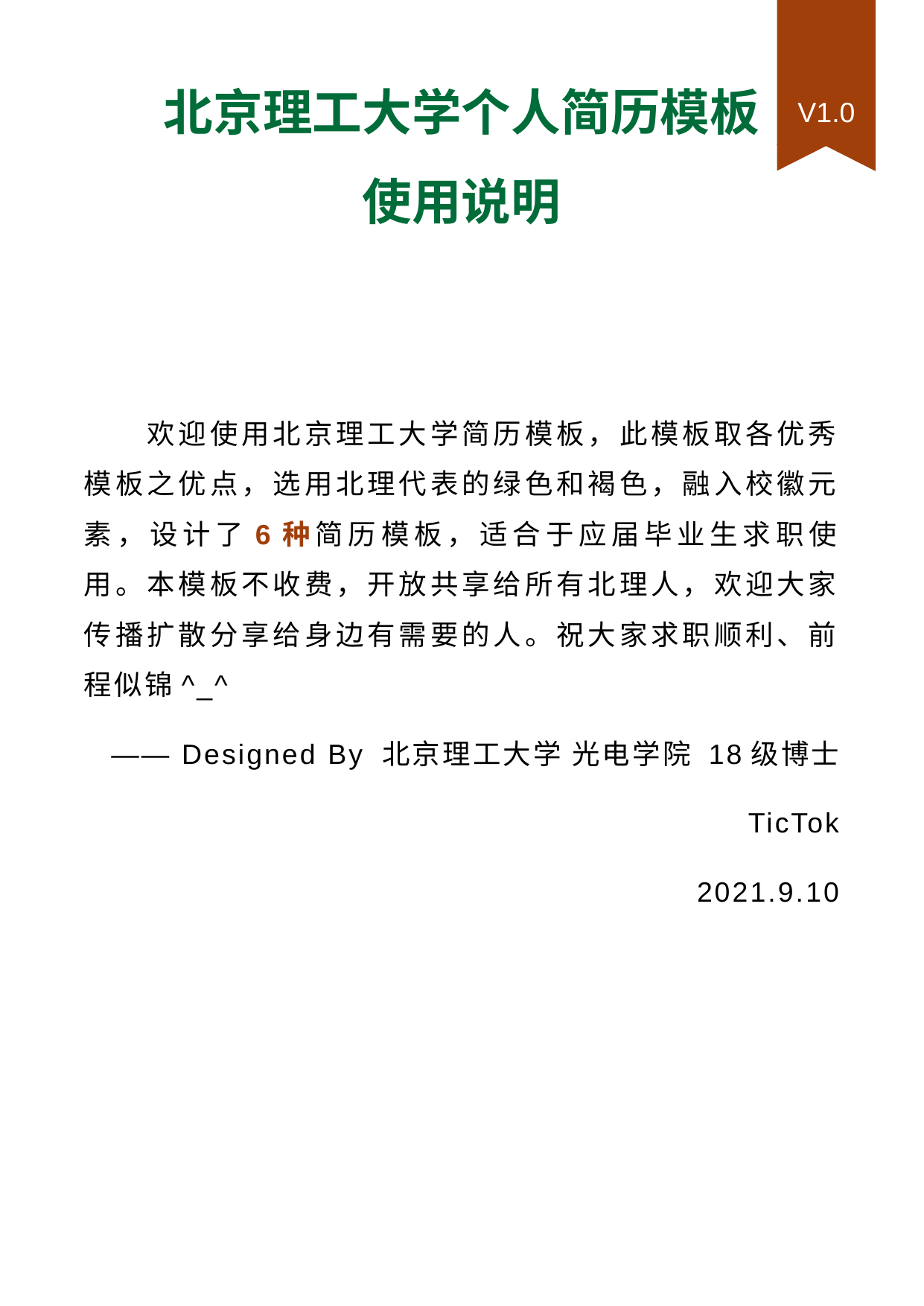

V1.0

北京理工大学个人简历模板
使用说明
　　欢迎使用北京理工大学简历模板，此模板取各优秀模板之优点，选用北理代表的绿色和褐色，融入校徽元素，设计了6种简历模板，适合于应届毕业生求职使用。本模板不收费，开放共享给所有北理人，欢迎大家传播扩散分享给身边有需要的人。祝大家求职顺利、前程似锦^_^
—— Designed By 北京理工大学 光电学院 18级博士
 TicTok
2021.9.10